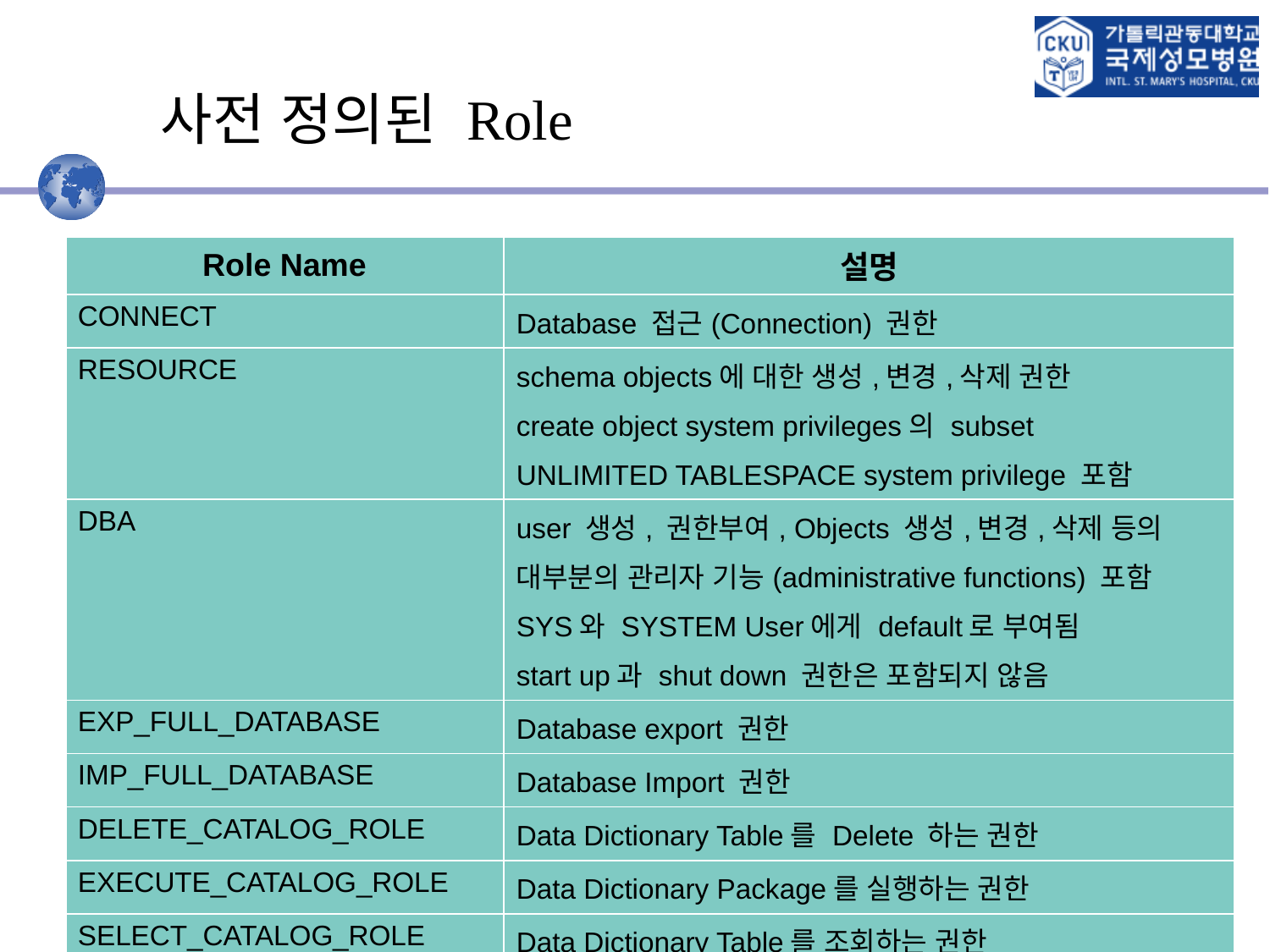

# 사전 정의된 Role

| Role Name | 설명 |
| --- | --- |
| CONNECT | Database 접근(Connection) 권한 |
| RESOURCE | schema objects에 대한 생성,변경,삭제 권한 create object system privileges의 subset UNLIMITED TABLESPACE system privilege 포함 |
| DBA | user 생성, 권한부여, Objects 생성,변경,삭제 등의 대부분의 관리자 기능(administrative functions) 포함 SYS와 SYSTEM User에게 default로 부여됨 start up과 shut down 권한은 포함되지 않음 |
| EXP\_FULL\_DATABASE | Database export 권한 |
| IMP\_FULL\_DATABASE | Database Import 권한 |
| DELETE\_CATALOG\_ROLE | Data Dictionary Table를 Delete 하는 권한 |
| EXECUTE\_CATALOG\_ROLE | Data Dictionary Package를 실행하는 권한 |
| SELECT\_CATALOG\_ROLE | Data Dictionary Table를 조회하는 권한 |